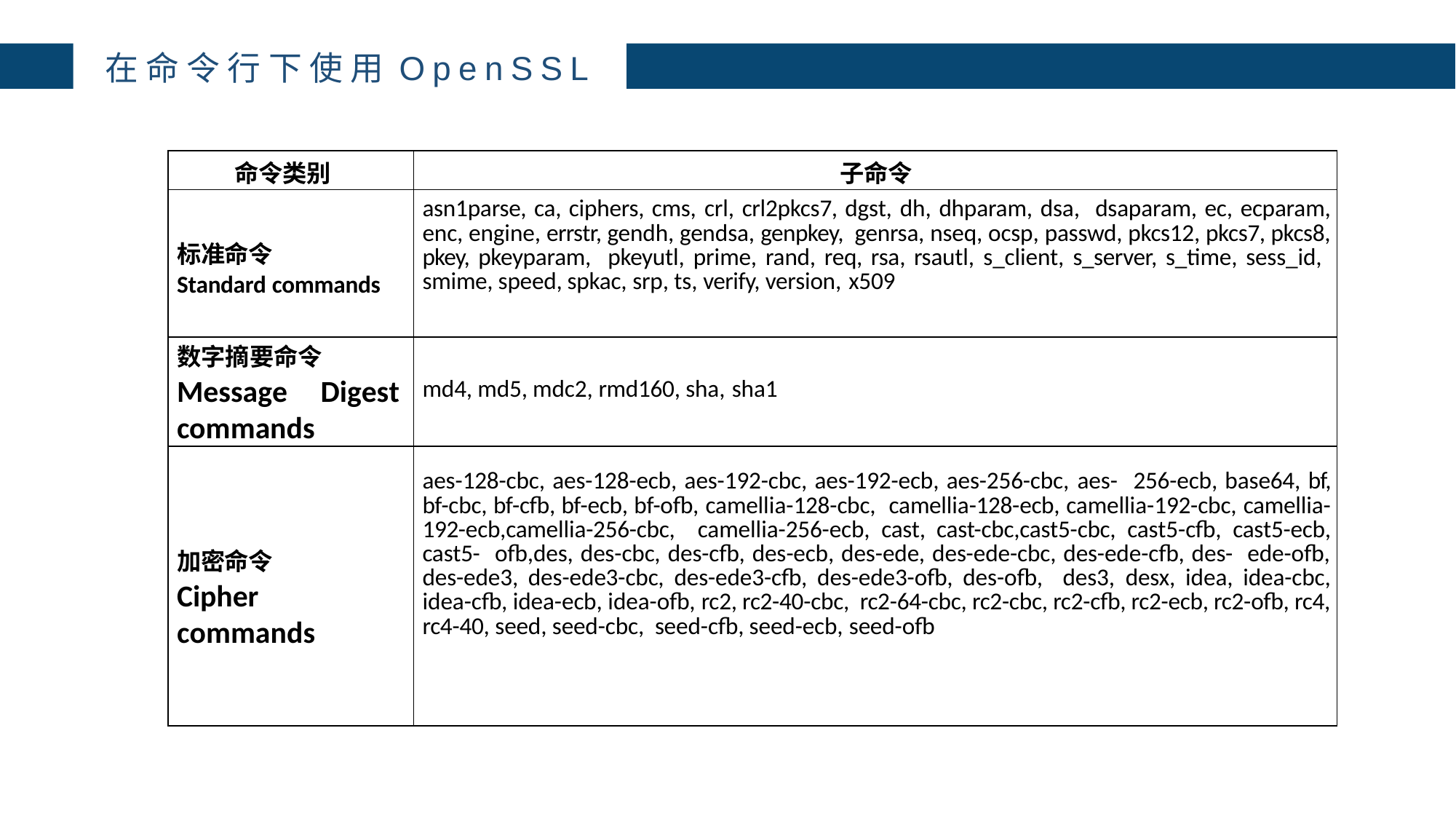

在命令行下使用OpenSSL
| 命令类别 | 子命令 |
| --- | --- |
| 标准命令 Standard commands | asn1parse, ca, ciphers, cms, crl, crl2pkcs7, dgst, dh, dhparam, dsa, dsaparam, ec, ecparam, enc, engine, errstr, gendh, gendsa, genpkey, genrsa, nseq, ocsp, passwd, pkcs12, pkcs7, pkcs8, pkey, pkeyparam, pkeyutl, prime, rand, req, rsa, rsautl, s\_client, s\_server, s\_time, sess\_id, smime, speed, spkac, srp, ts, verify, version, x509 |
| 数字摘要命令 Message Digest commands | md4, md5, mdc2, rmd160, sha, sha1 |
| 加密命令 Cipher commands | aes-128-cbc, aes-128-ecb, aes-192-cbc, aes-192-ecb, aes-256-cbc, aes- 256-ecb, base64, bf, bf-cbc, bf-cfb, bf-ecb, bf-ofb, camellia-128-cbc, camellia-128-ecb, camellia-192-cbc, camellia-192-ecb,camellia-256-cbc, camellia-256-ecb, cast, cast-cbc,cast5-cbc, cast5-cfb, cast5-ecb, cast5- ofb,des, des-cbc, des-cfb, des-ecb, des-ede, des-ede-cbc, des-ede-cfb, des- ede-ofb, des-ede3, des-ede3-cbc, des-ede3-cfb, des-ede3-ofb, des-ofb, des3, desx, idea, idea-cbc, idea-cfb, idea-ecb, idea-ofb, rc2, rc2-40-cbc, rc2-64-cbc, rc2-cbc, rc2-cfb, rc2-ecb, rc2-ofb, rc4, rc4-40, seed, seed-cbc, seed-cfb, seed-ecb, seed-ofb |